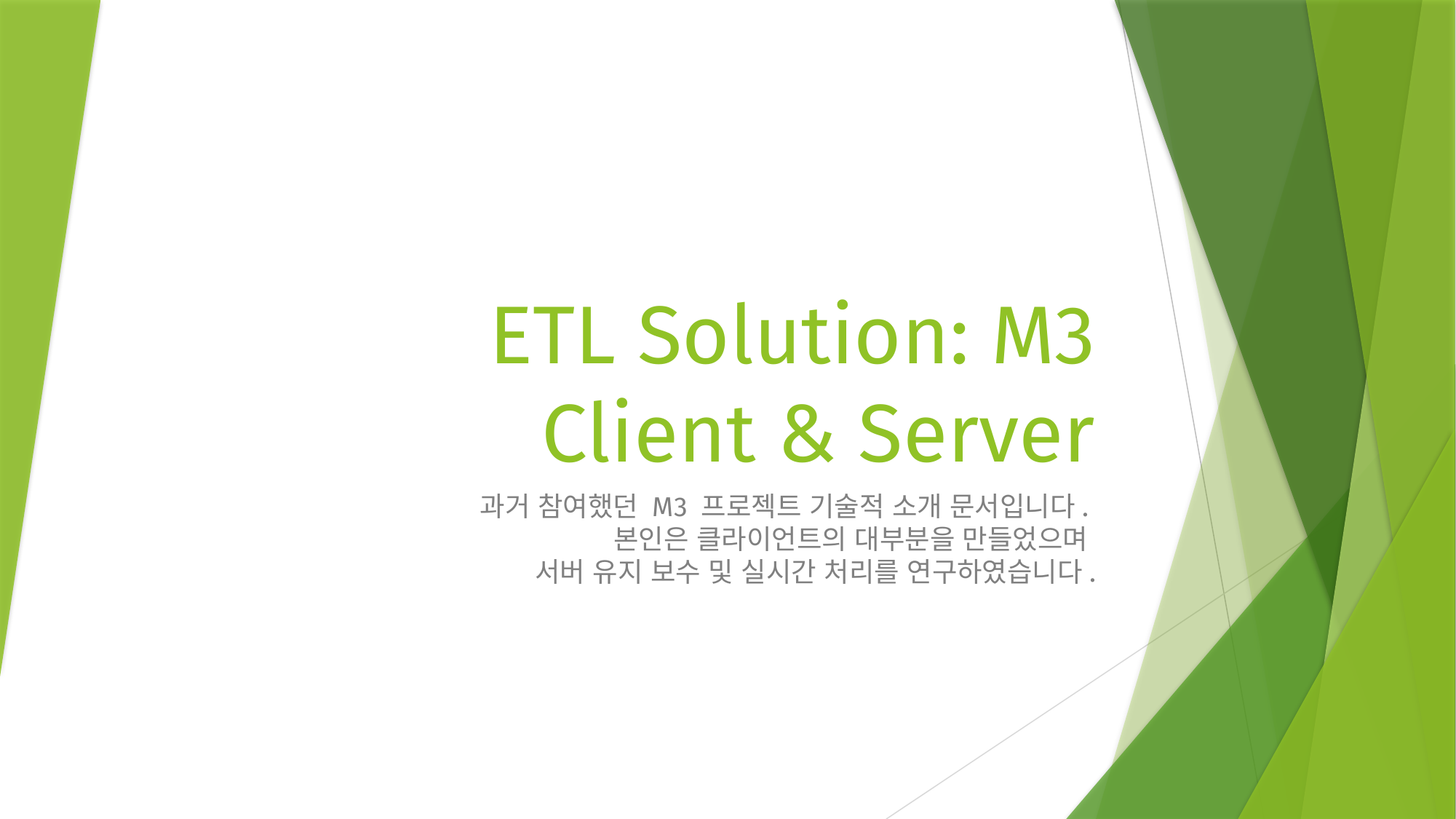

# ETL Solution: M3 Client & Server
과거 참여했던 M3 프로젝트 기술적 소개 문서입니다.
본인은 클라이언트의 대부분을 만들었으며
서버 유지 보수 및 실시간 처리를 연구하였습니다.